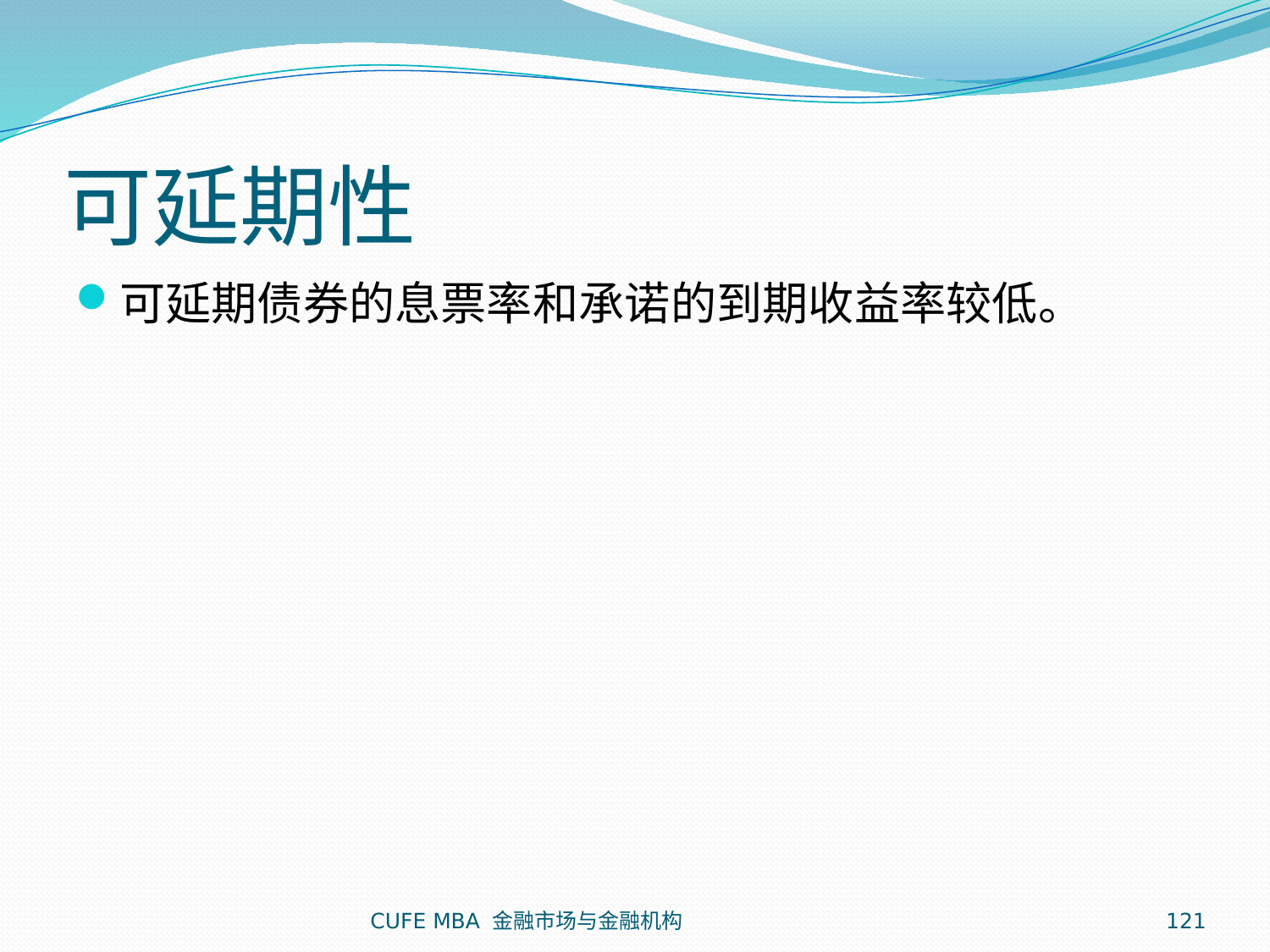

# 可延期性
可延期债券的息票率和承诺的到期收益率较低。
CUFE MBA 金融市场与金融机构
121